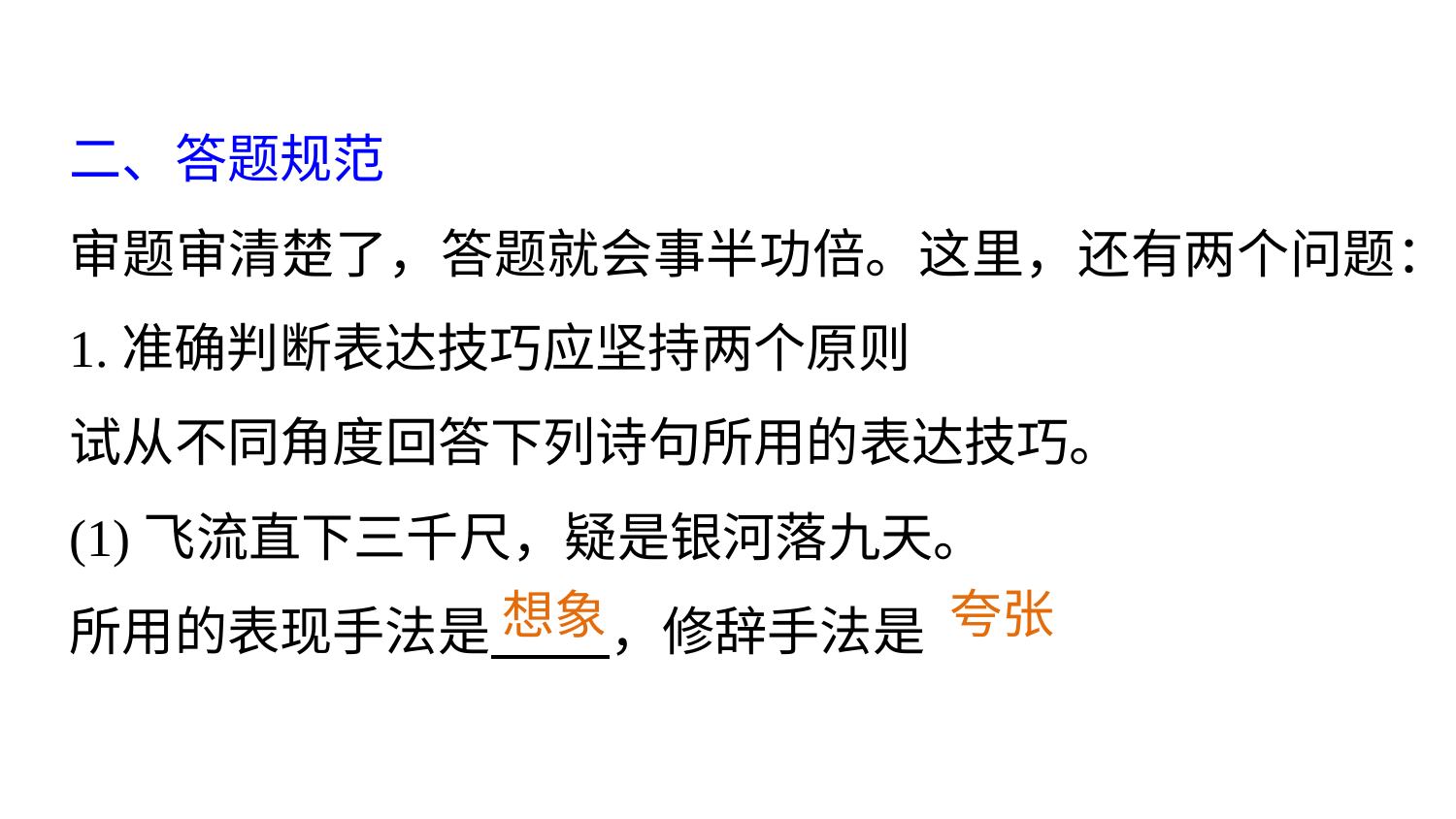

二、答题规范
审题审清楚了，答题就会事半功倍。这里，还有两个问题：
1.准确判断表达技巧应坚持两个原则
试从不同角度回答下列诗句所用的表达技巧。
(1)飞流直下三千尺，疑是银河落九天。
所用的表现手法是          ，修辞手法是
夸张
想象